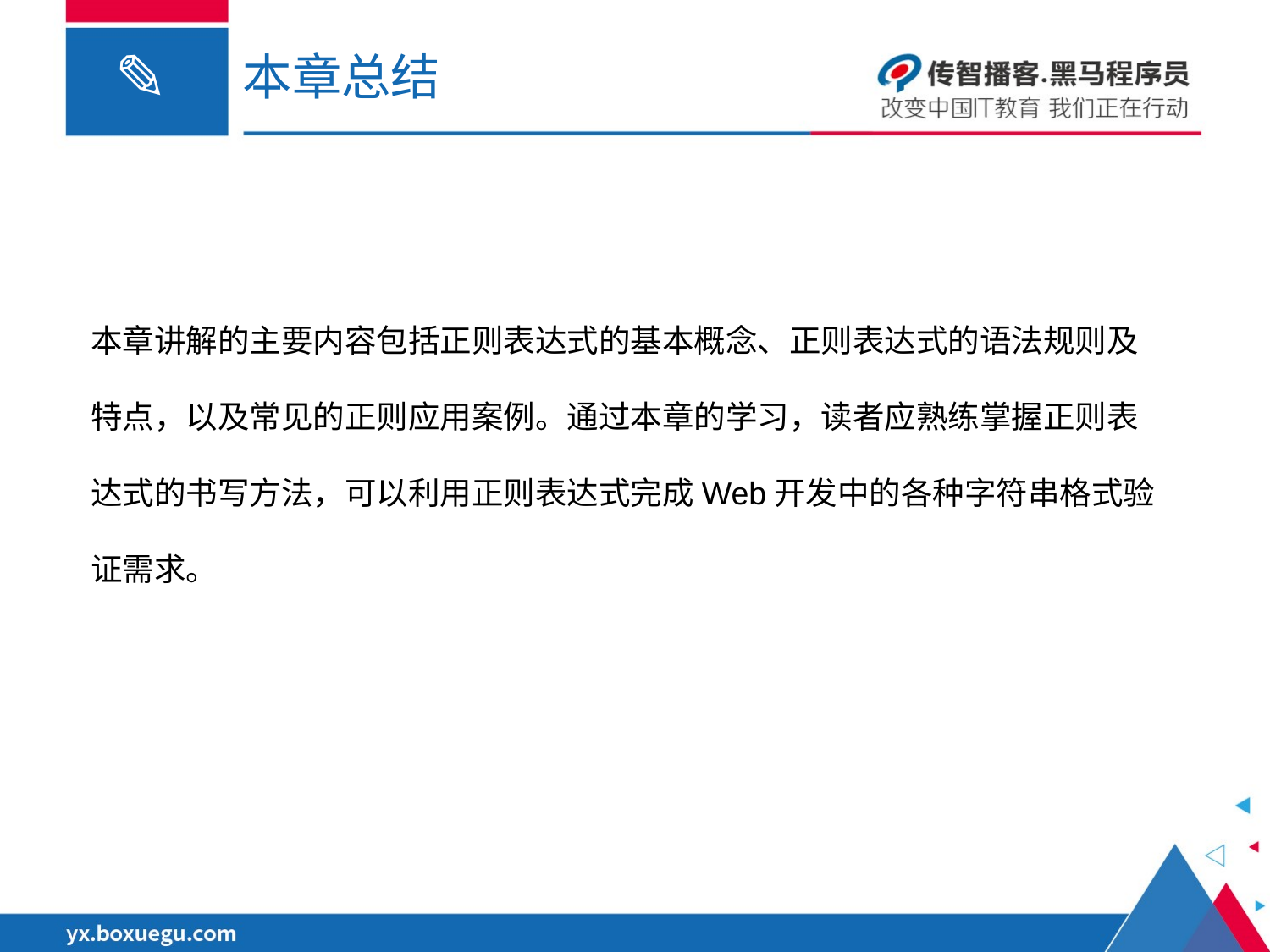

# 本章总结
本章讲解的主要内容包括正则表达式的基本概念、正则表达式的语法规则及特点，以及常见的正则应用案例。通过本章的学习，读者应熟练掌握正则表达式的书写方法，可以利用正则表达式完成Web开发中的各种字符串格式验证需求。